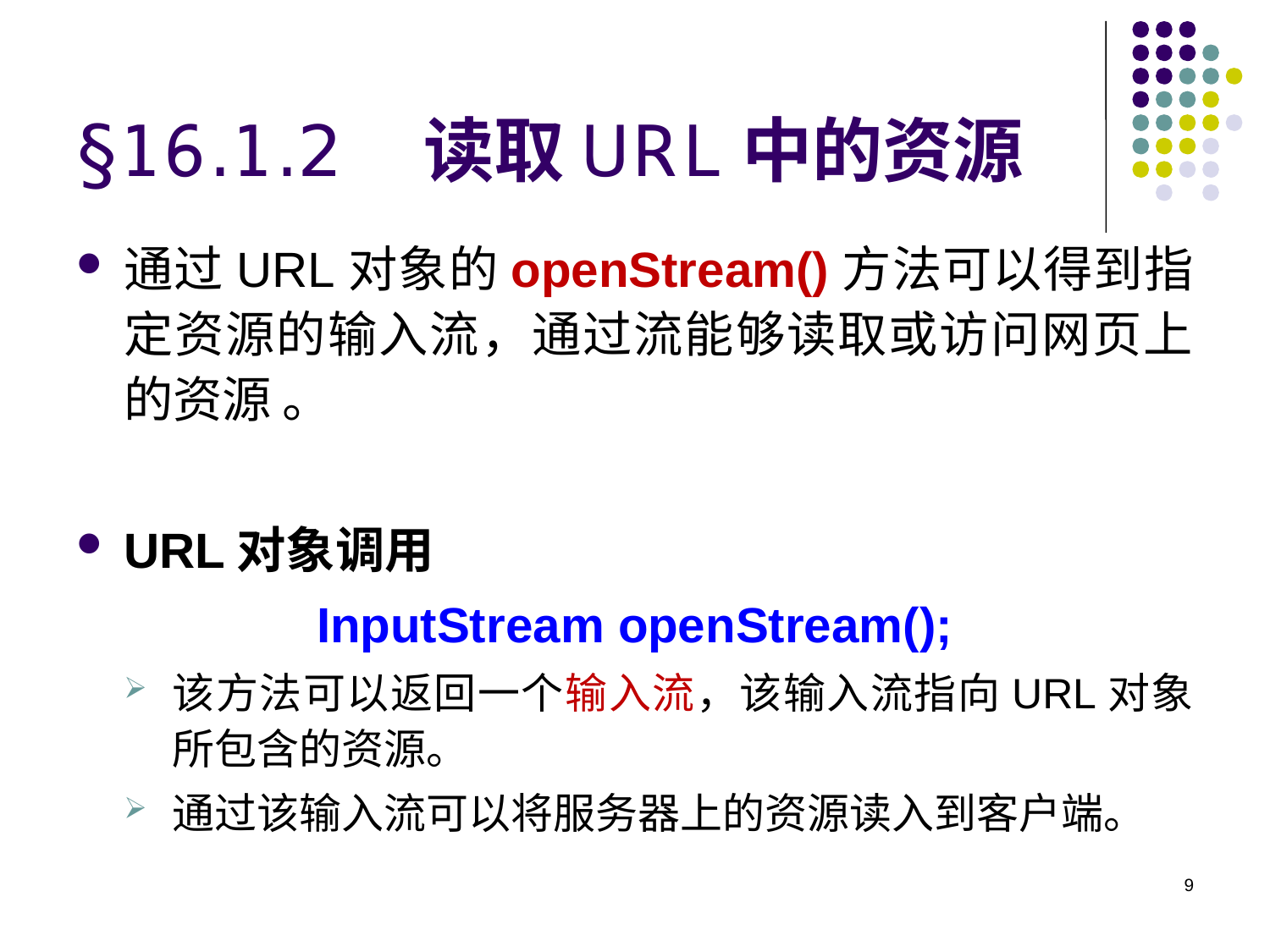

# §16.1.2   读取URL中的资源
通过URL对象的openStream()方法可以得到指定资源的输入流，通过流能够读取或访问网页上的资源 。

URL对象调用
InputStream openStream();
该方法可以返回一个输入流，该输入流指向URL对象所包含的资源。
通过该输入流可以将服务器上的资源读入到客户端。

9